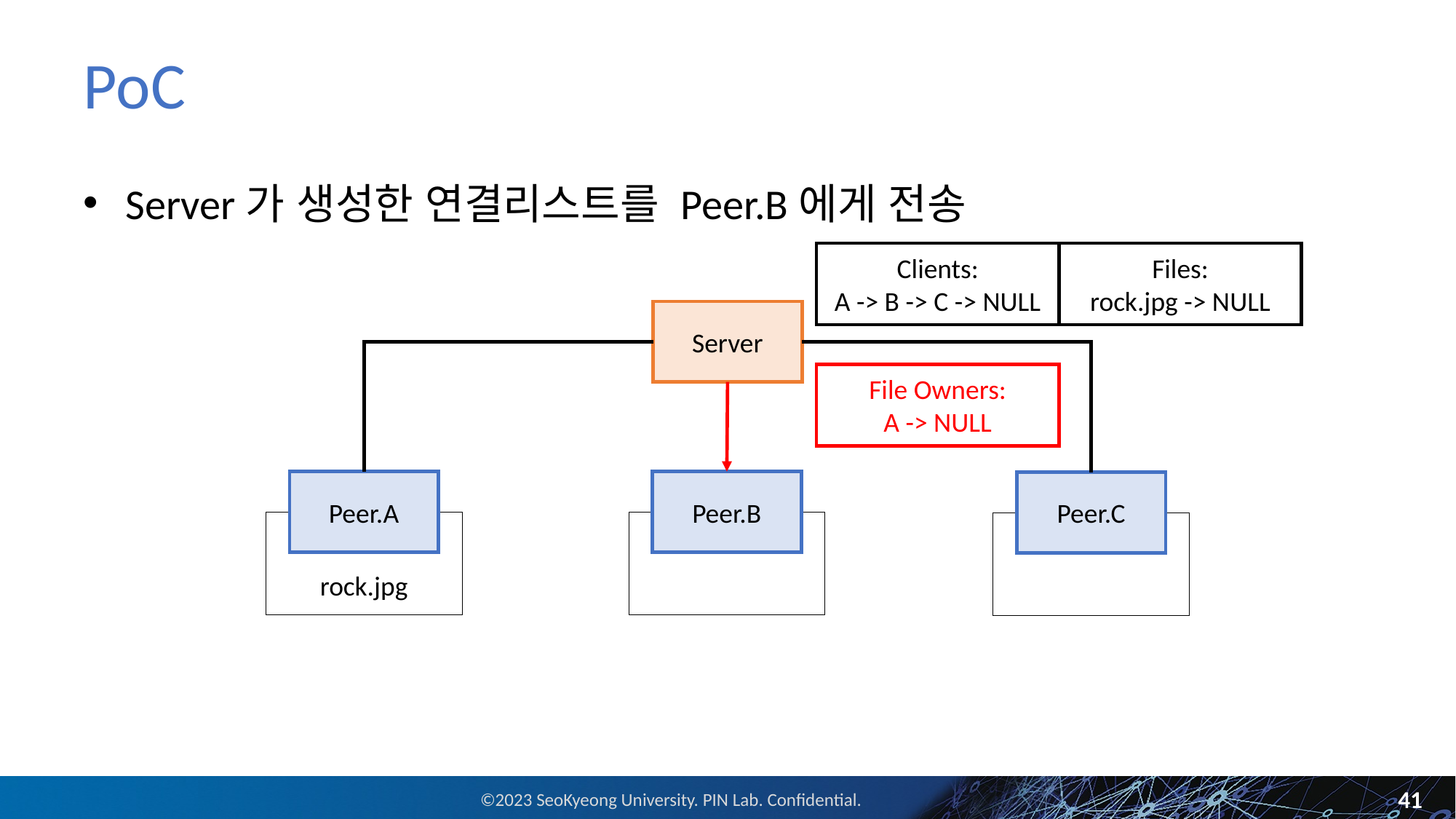

# PoC
Server가 생성한 연결리스트를 Peer.B에게 전송
Clients:
A -> B -> C -> NULL
Files:
rock.jpg -> NULL
Server
File Owners:
A -> NULL
Peer.A

rock.jpg
Peer.B

Peer.C

41